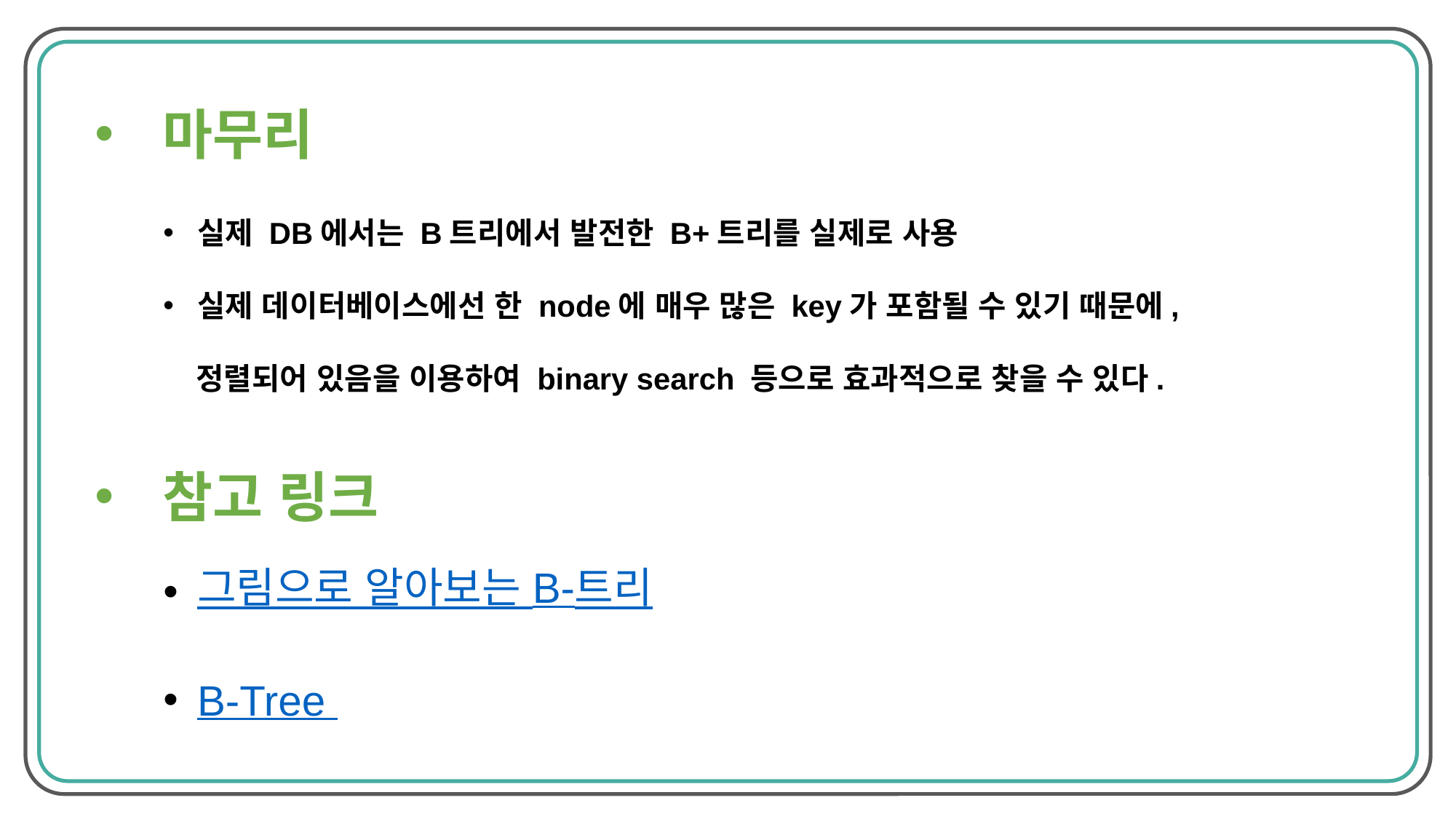

마무리
실제 DB에서는 B트리에서 발전한 B+트리를 실제로 사용
실제 데이터베이스에선 한 node에 매우 많은 key가 포함될 수 있기 때문에,
   정렬되어 있음을 이용하여 binary search 등으로 효과적으로 찾을 수 있다.
참고 링크

그림으로 알아보는 B-트리

B-Tree